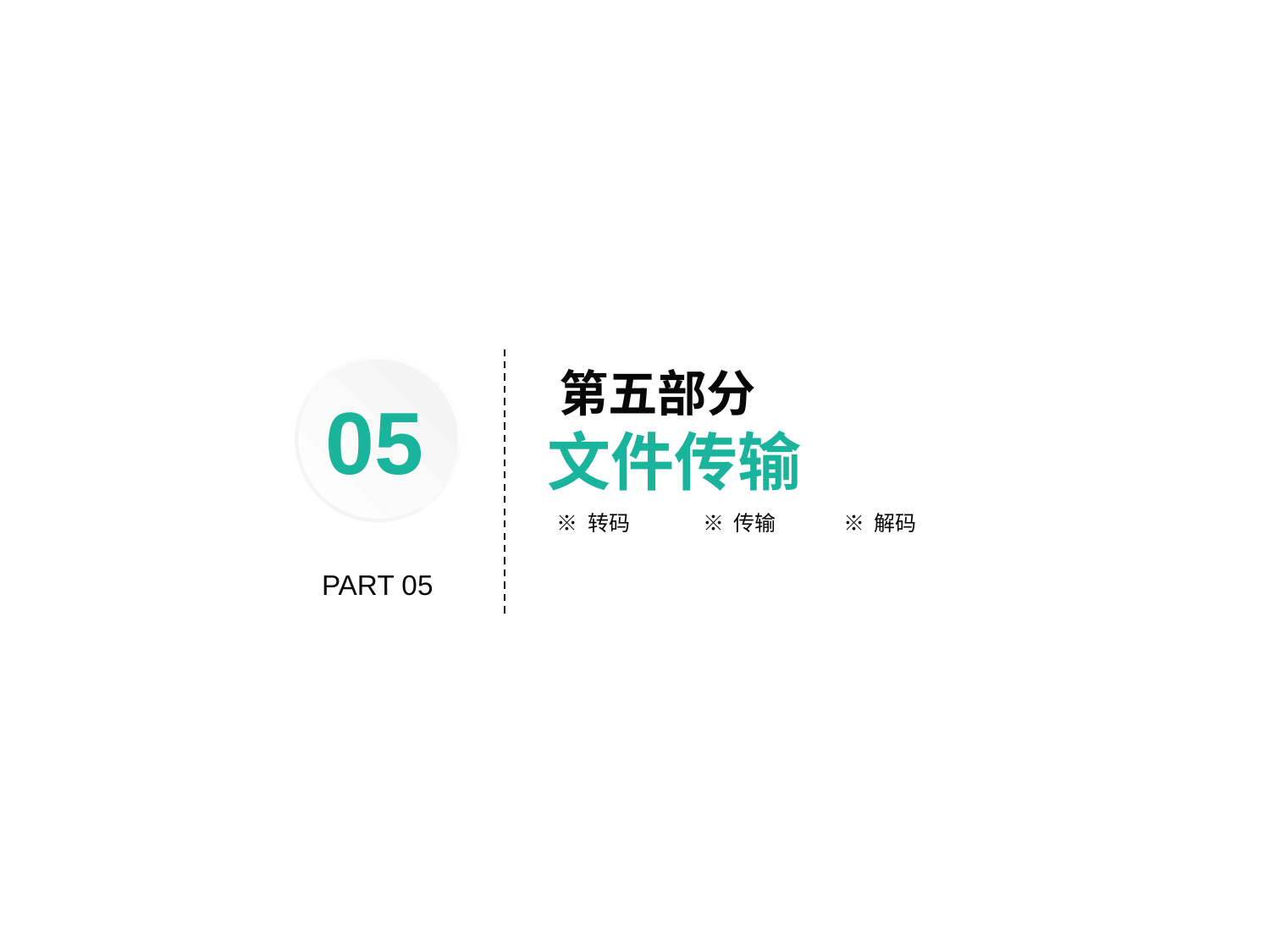

第五部分
文件传输

05
※ 转码
※ 传输
※ 解码
PART 05